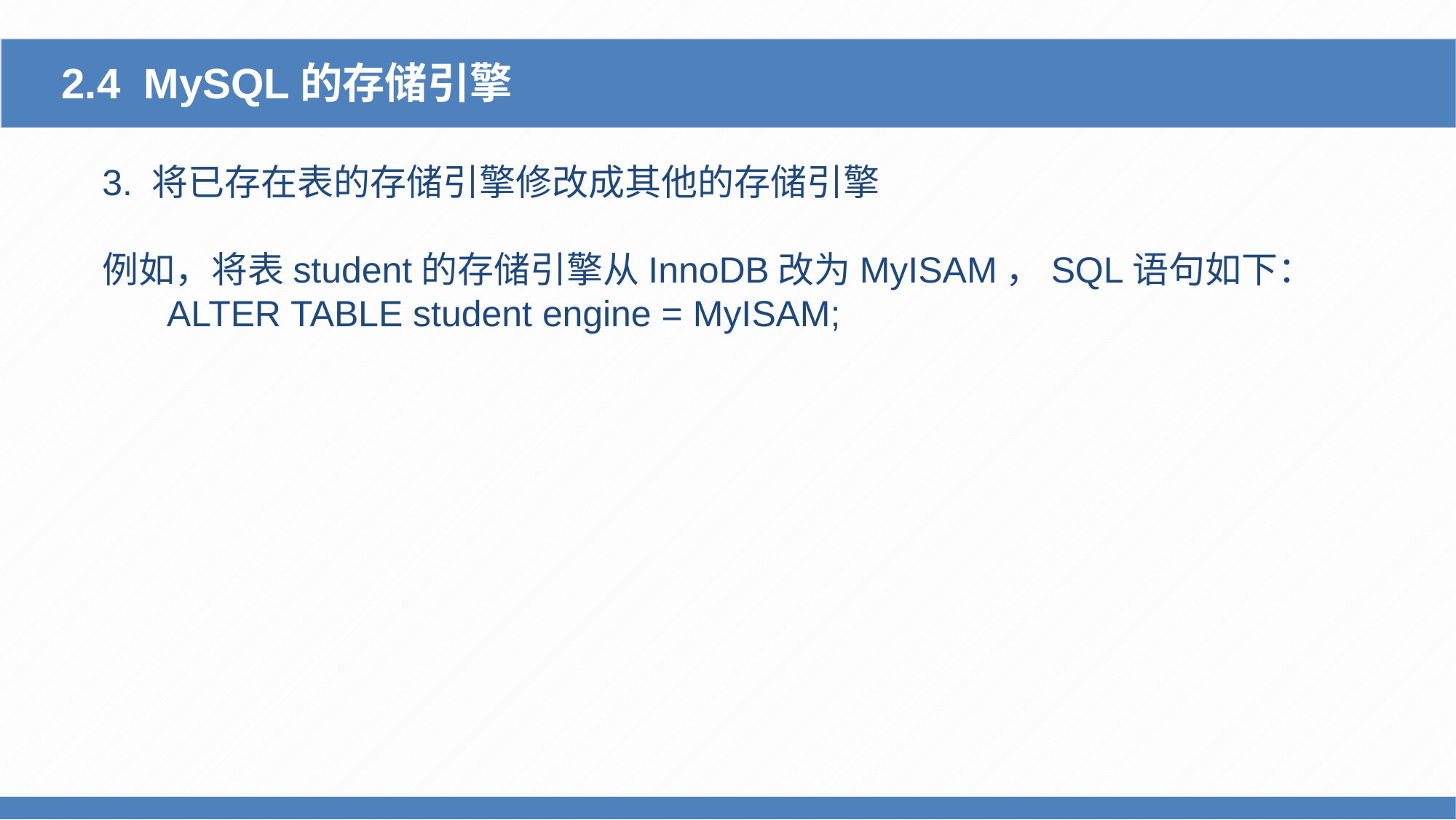

2.4  MySQL的存储引擎
3. 将已存在表的存储引擎修改成其他的存储引擎

例如，将表student的存储引擎从InnoDB改为MyISAM，SQL语句如下：
ALTER TABLE student engine = MyISAM;